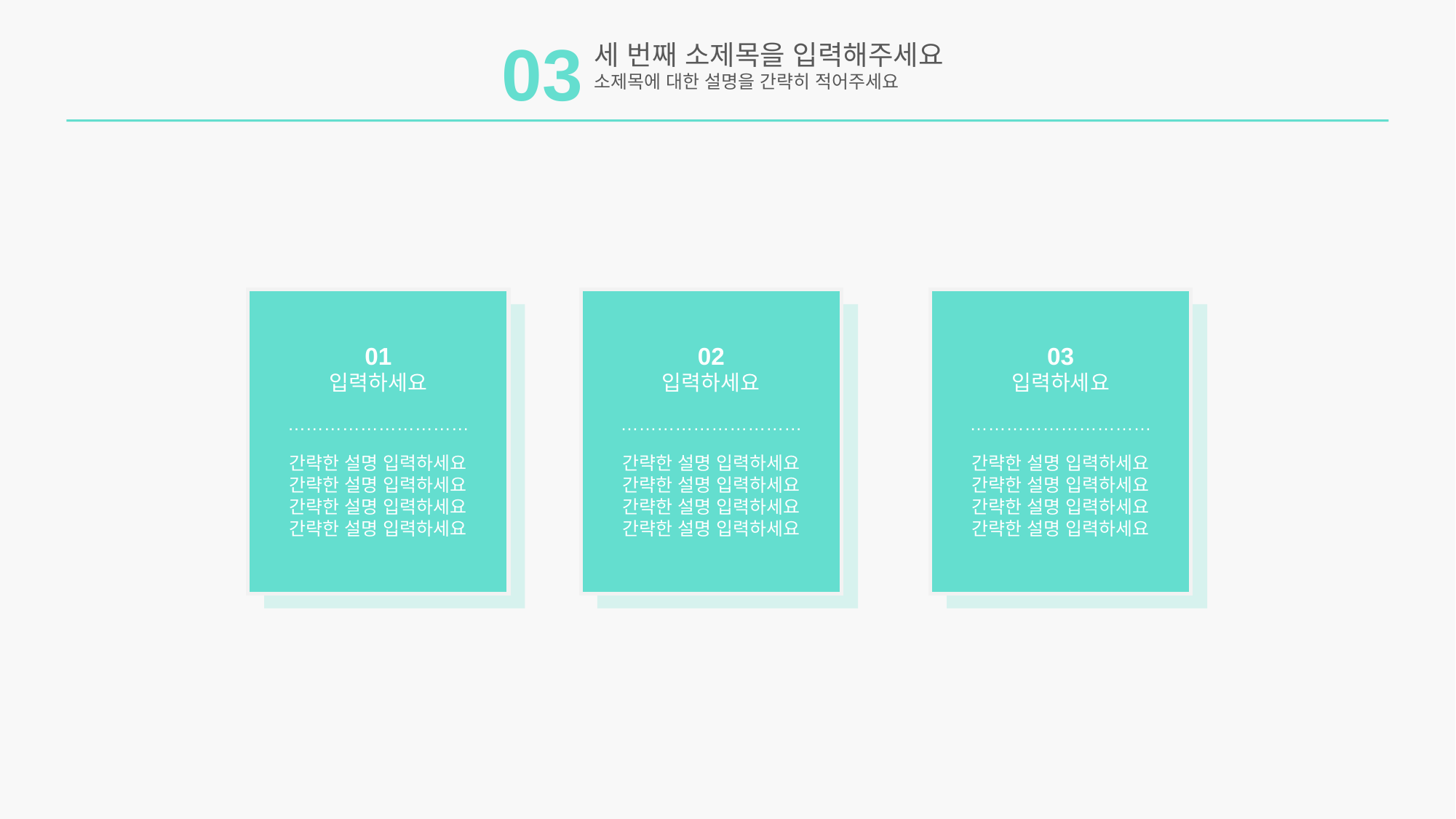

03
세 번째 소제목을 입력해주세요
소제목에 대한 설명을 간략히 적어주세요

01
입력하세요
02
입력하세요
03
입력하세요
…………………………

…………………………

…………………………

간략한 설명 입력하세요
간략한 설명 입력하세요
간략한 설명 입력하세요
간략한 설명 입력하세요

간략한 설명 입력하세요
간략한 설명 입력하세요
간략한 설명 입력하세요
간략한 설명 입력하세요

간략한 설명 입력하세요
간략한 설명 입력하세요
간략한 설명 입력하세요
간략한 설명 입력하세요